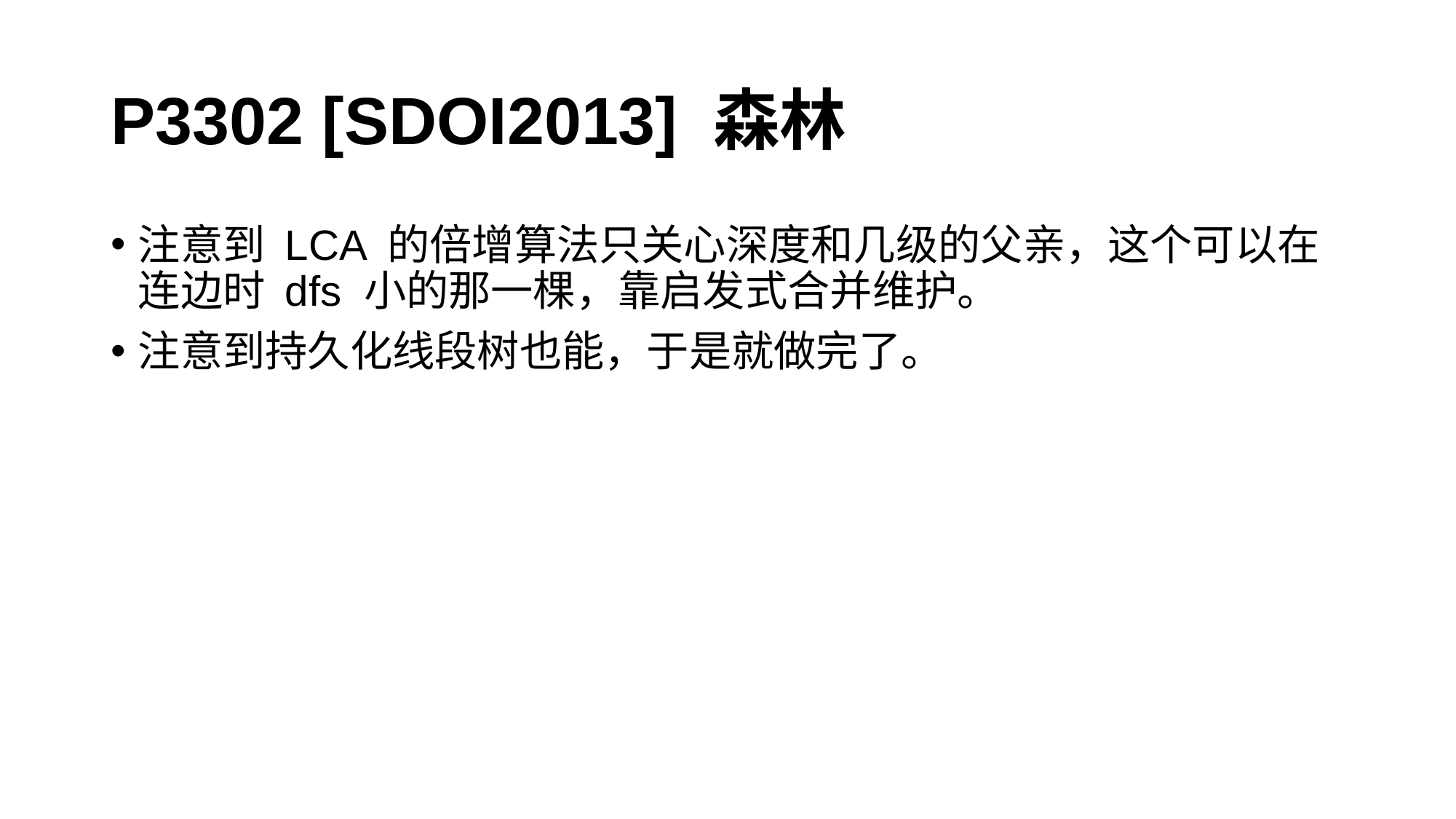

# P3302 [SDOI2013] 森林
注意到 LCA 的倍增算法只关心深度和几级的父亲，这个可以在连边时 dfs 小的那一棵，靠启发式合并维护。
注意到持久化线段树也能，于是就做完了。